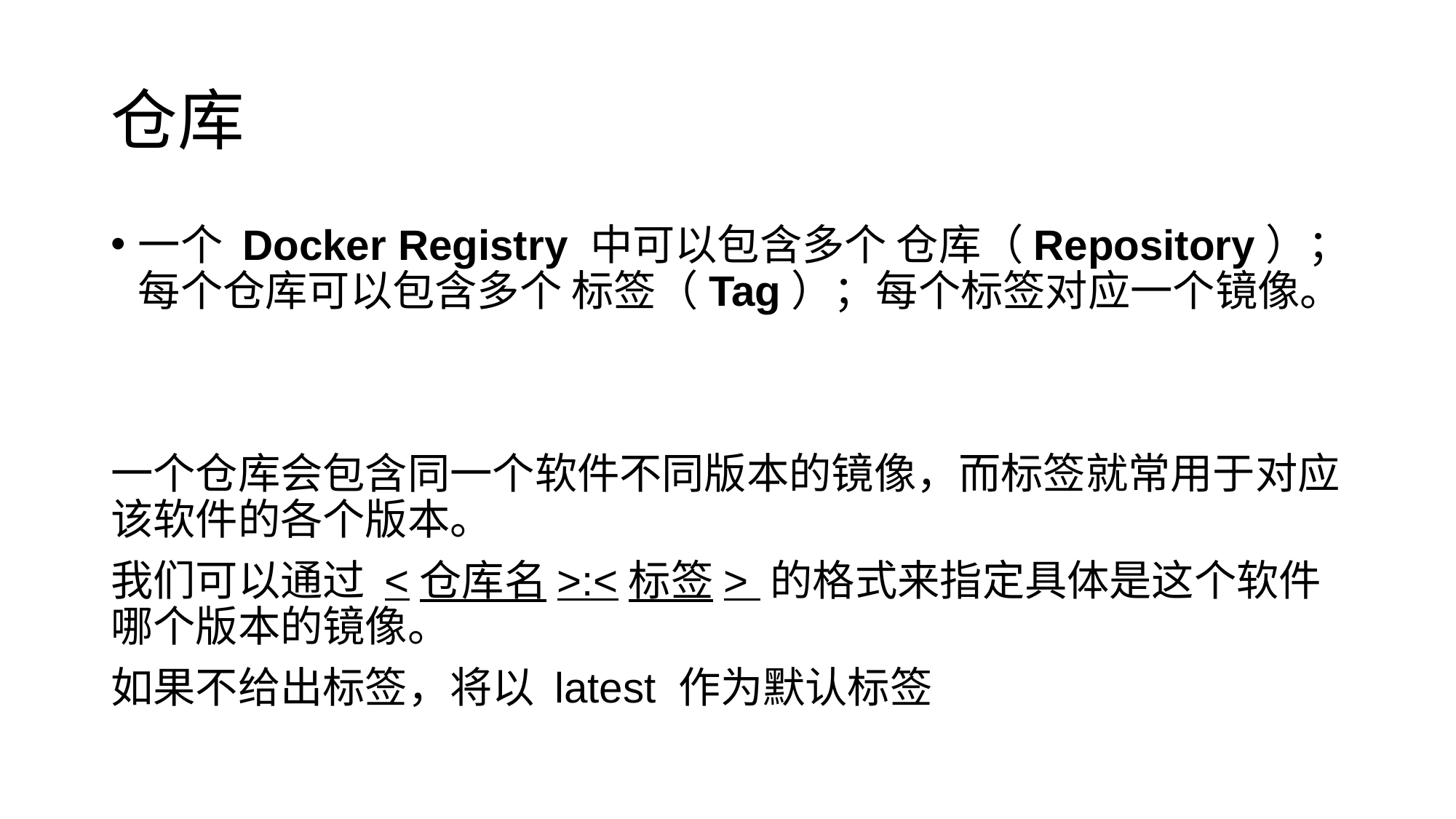

# 仓库
一个 Docker Registry 中可以包含多个 仓库（Repository）；每个仓库可以包含多个 标签（Tag）；每个标签对应一个镜像。

一个仓库会包含同一个软件不同版本的镜像，而标签就常用于对应该软件的各个版本。
我们可以通过 <仓库名>:<标签> 的格式来指定具体是这个软件哪个版本的镜像。
如果不给出标签，将以 latest 作为默认标签